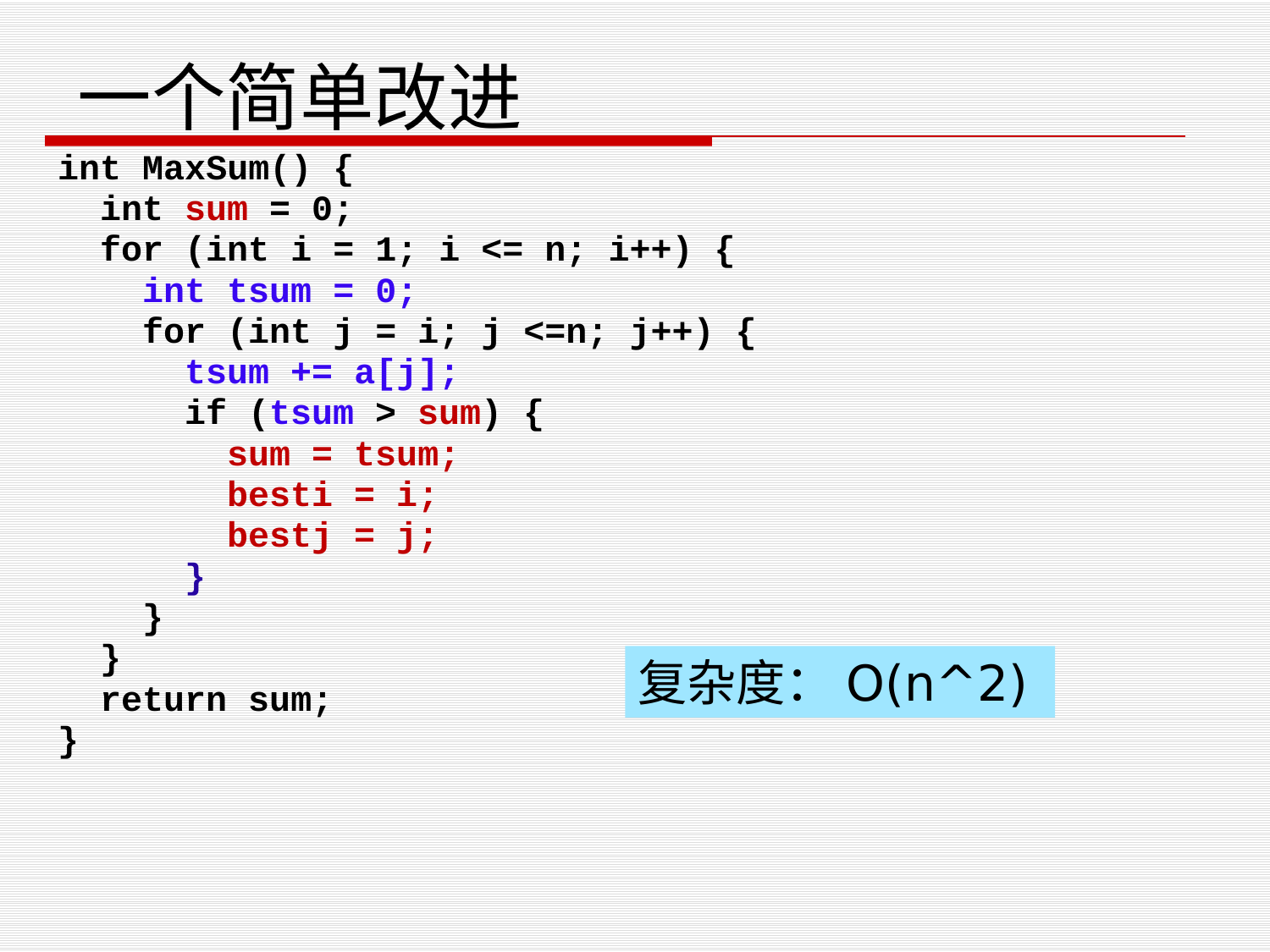

# 一个简单改进
int MaxSum() {
  int sum = 0;
  for (int i = 1; i <= n; i++) {
    int tsum = 0;
    for (int j = i; j <=n; j++) {
      tsum += a[j];
      if (tsum > sum) {
        sum = tsum;
        besti = i;
        bestj = j;
      }
    }
  }
  return sum;
}
复杂度：O(n^2)